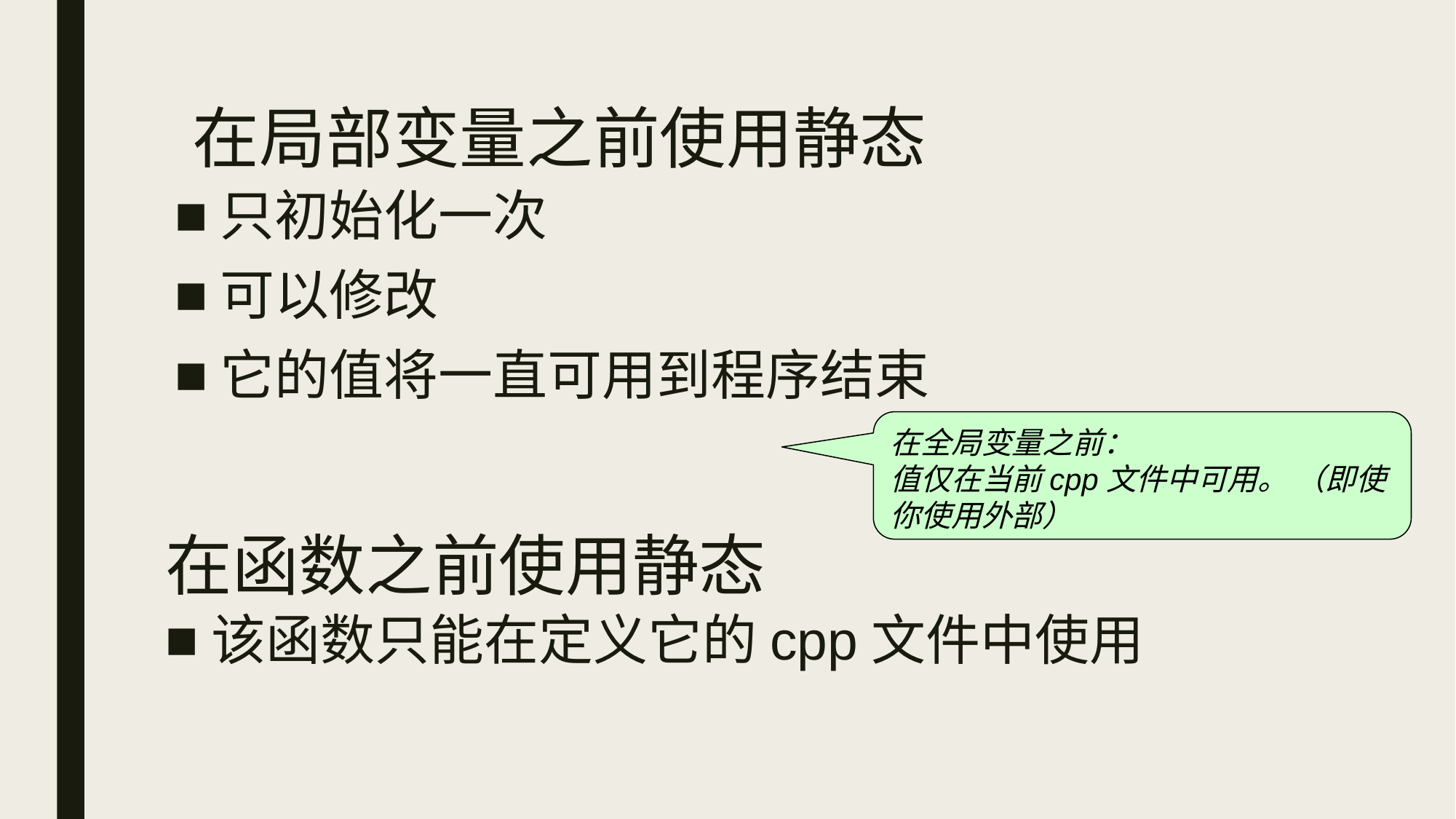

在局部变量之前使用静态
只初始化一次
可以修改
它的值将一直可用到程序结束

在全局变量之前：
值仅在当前cpp文件中可用。 （即使你使用外部）
# 在函数之前使用静态
该函数只能在定义它的cpp文件中使用